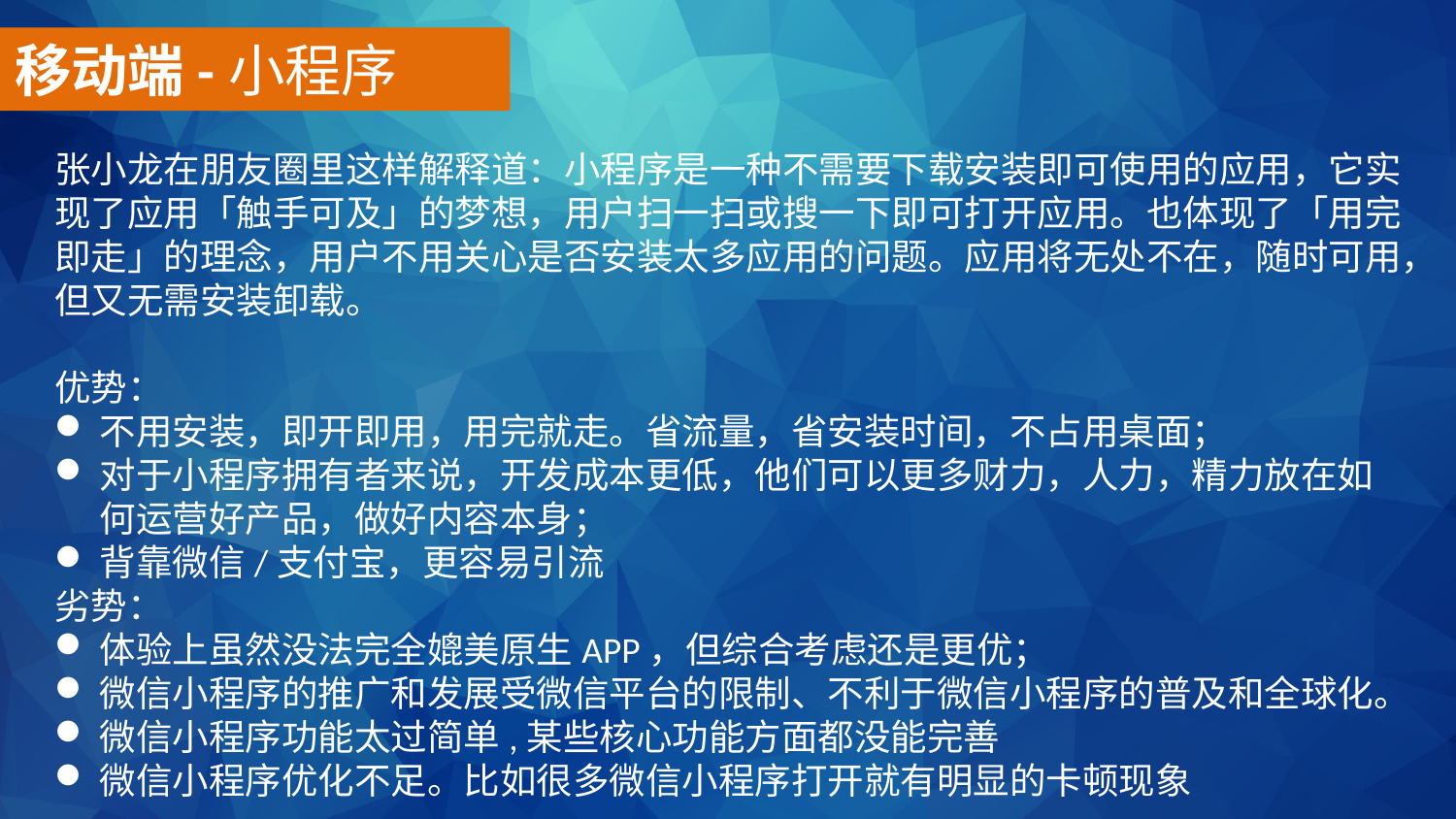

移动端-小程序

张小龙在朋友圈里这样解释道：小程序是一种不需要下载安装即可使用的应用，它实现了应用「触手可及」的梦想，用户扫一扫或搜一下即可打开应用。也体现了「用完即走」的理念，用户不用关心是否安装太多应用的问题。应用将无处不在，随时可用，但又无需安装卸载。

优势：
不用安装，即开即用，用完就走。省流量，省安装时间，不占用桌面；
对于小程序拥有者来说，开发成本更低，他们可以更多财力，人力，精力放在如何运营好产品，做好内容本身；
背靠微信/支付宝，更容易引流
劣势：
体验上虽然没法完全媲美原生APP，但综合考虑还是更优；
微信小程序的推广和发展受微信平台的限制、不利于微信小程序的普及和全球化。
微信小程序功能太过简单,某些核心功能方面都没能完善
微信小程序优化不足。比如很多微信小程序打开就有明显的卡顿现象